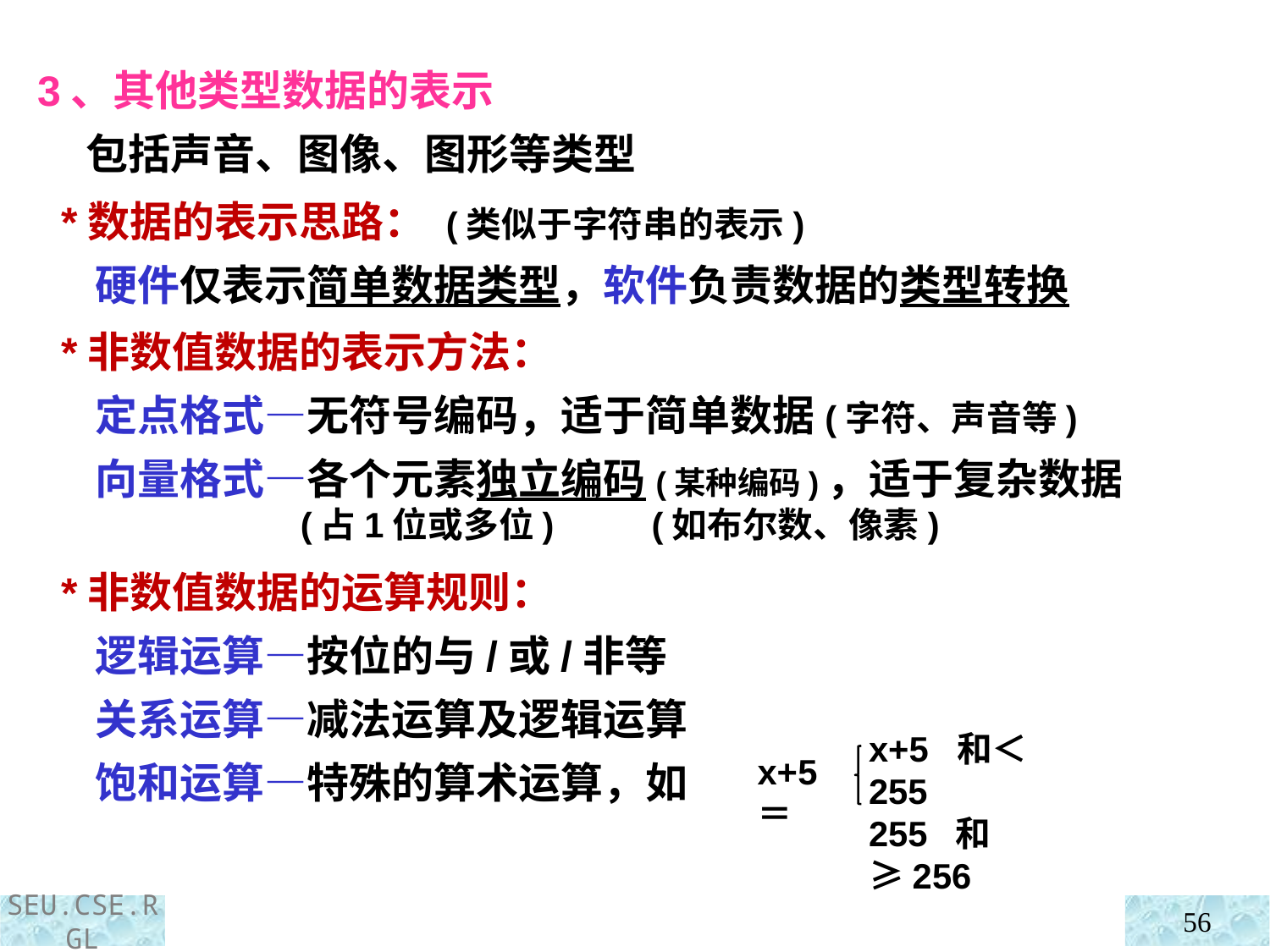

3、其他类型数据的表示
    包括声音、图像、图形等类型
  *数据的表示思路： (类似于字符串的表示)
     硬件仅表示简单数据类型，软件负责数据的类型转换
  *非数值数据的表示方法：
     定点格式—无符号编码，适于简单数据(字符、声音等)
     向量格式—各个元素独立编码(某种编码)，适于复杂数据
                           (占1位或多位)          (如布尔数、像素)
  *非数值数据的运算规则：
     逻辑运算—按位的与/或/非等
     关系运算—减法运算及逻辑运算
     饱和运算—特殊的算术运算，如
x+5  和＜255
255  和≥256

x+5＝
56